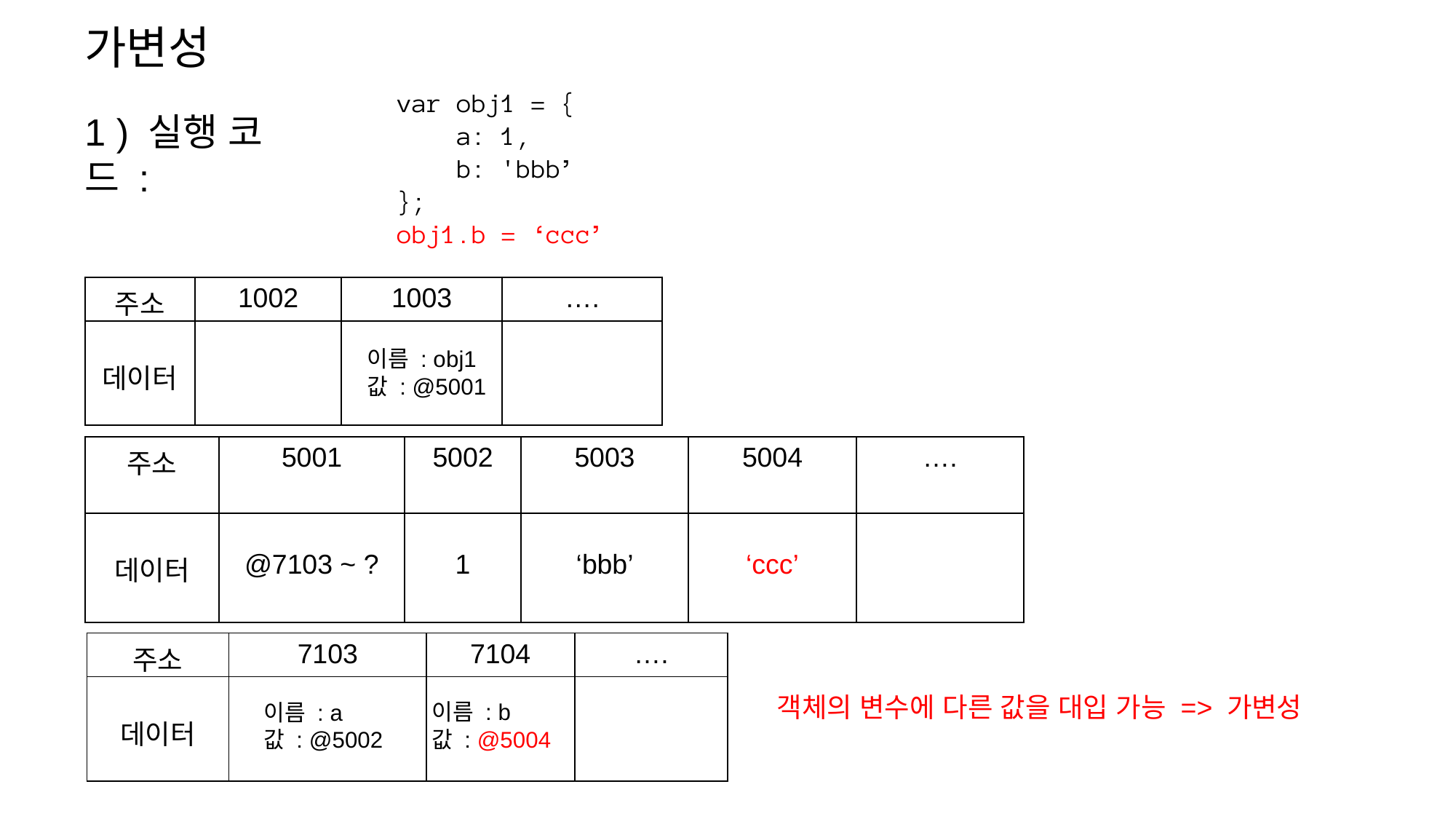

가변성
var obj1 = {
    a: 1,
    b: 'bbb’
};
obj1.b = ‘ccc’

1 ) 실행 코드 :
| 주소 | 1002 | 1003 | …. |
| --- | --- | --- | --- |
| 데이터 |  |  |  |
이름 : obj1
값 : @5001
| 주소 | 5001 | 5002 | 5003 | 5004 | …. |
| --- | --- | --- | --- | --- | --- |
| 데이터 | @7103 ~ ? | 1 | ‘bbb’ | ‘ccc’ |  |
| 주소 | 7103 | 7104 | …. |
| --- | --- | --- | --- |
| 데이터 |  |  |  |
객체의 변수에 다른 값을 대입 가능 => 가변성
이름 : b
값 : @5004
이름 : a
값 : @5002